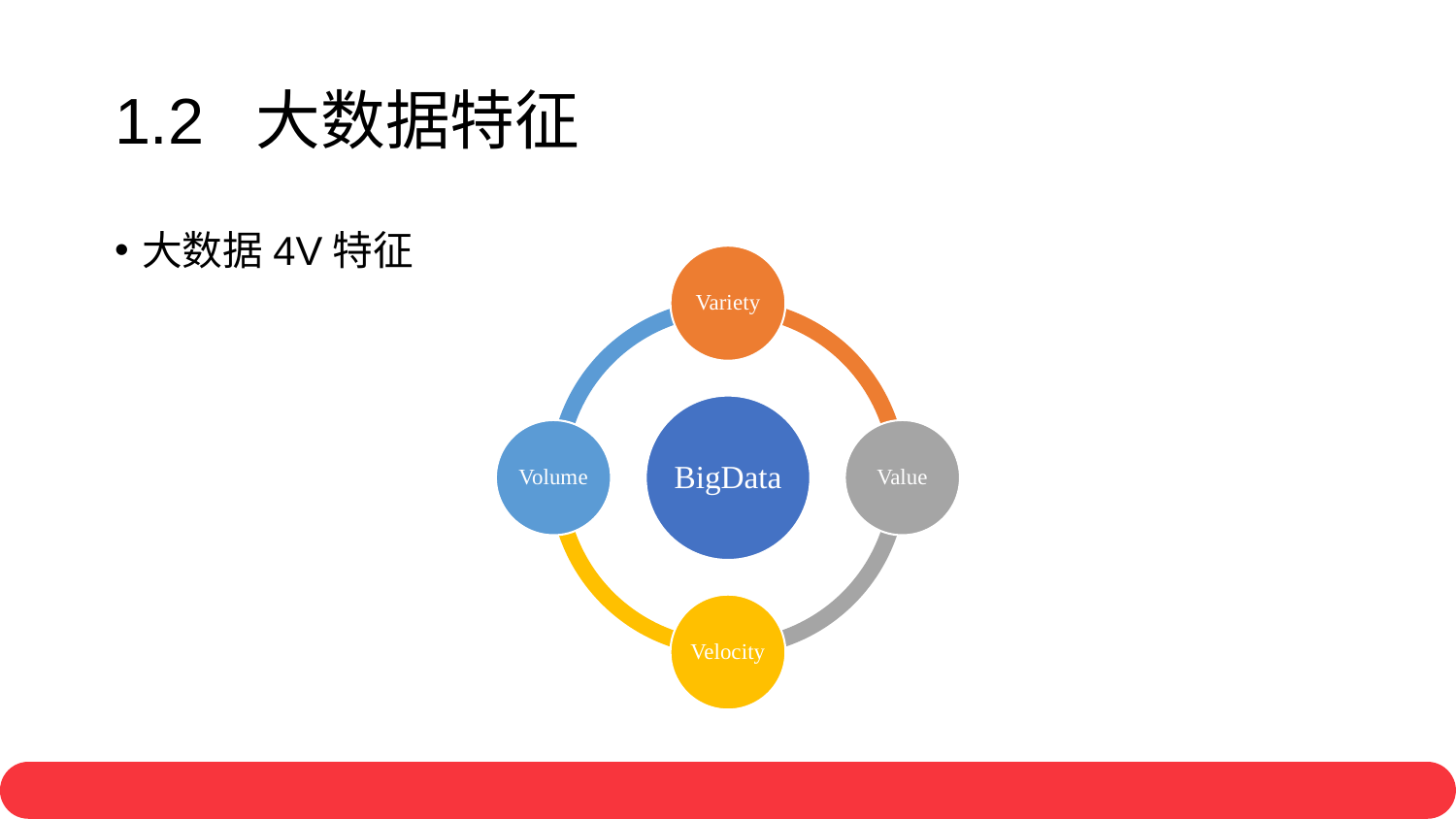

# 1.2  大数据特征
大数据4V特征
BigData
Variety
Value
Velocity
Volume